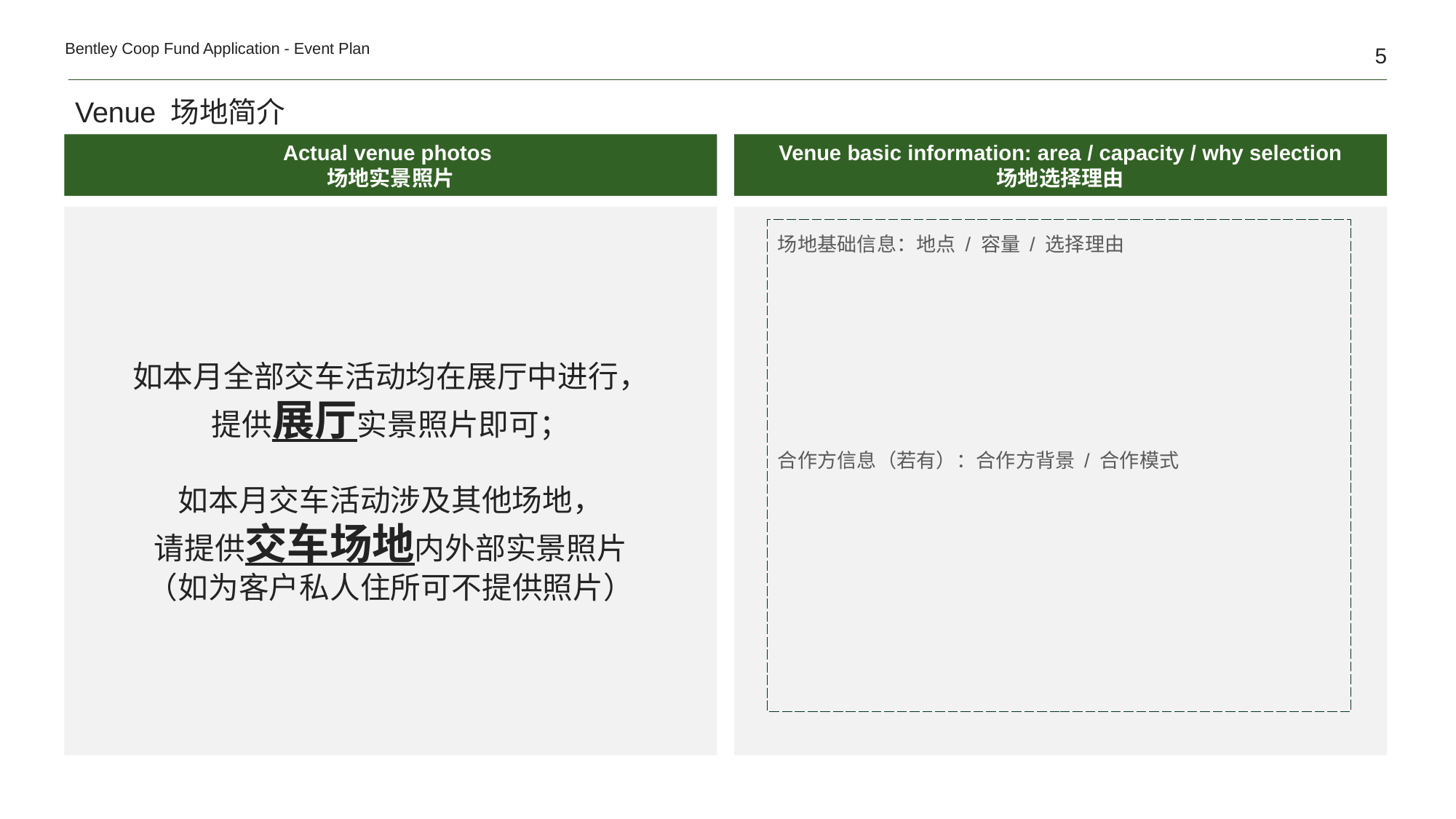

5
Bentley Coop Fund Application - Event Plan
Venue 场地简介
Actual venue photos
场地实景照片
Venue basic information: area / capacity / why selection
场地选择理由
如本月全部交车活动均在展厅中进行，
提供展厅实景照片即可；

如本月交车活动涉及其他场地，
请提供交车场地内外部实景照片
（如为客户私人住所可不提供照片）

场地基础信息：地点 / 容量 / 选择理由

合作方信息（若有）：合作方背景 / 合作模式